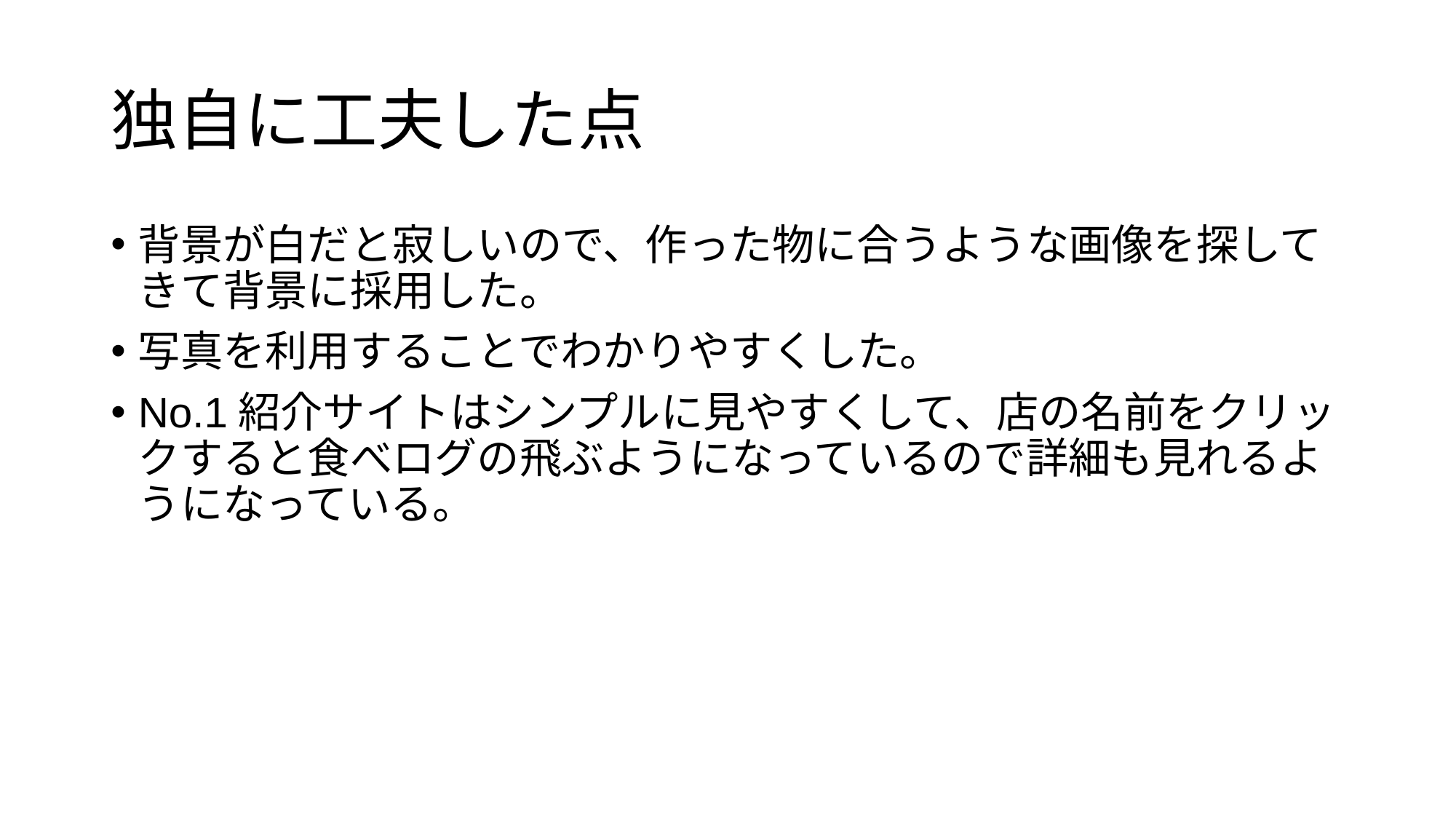

# 独自に工夫した点
背景が白だと寂しいので、作った物に合うような画像を探してきて背景に採用した。
写真を利用することでわかりやすくした。
No.1紹介サイトはシンプルに見やすくして、店の名前をクリックすると食べログの飛ぶようになっているので詳細も見れるようになっている。